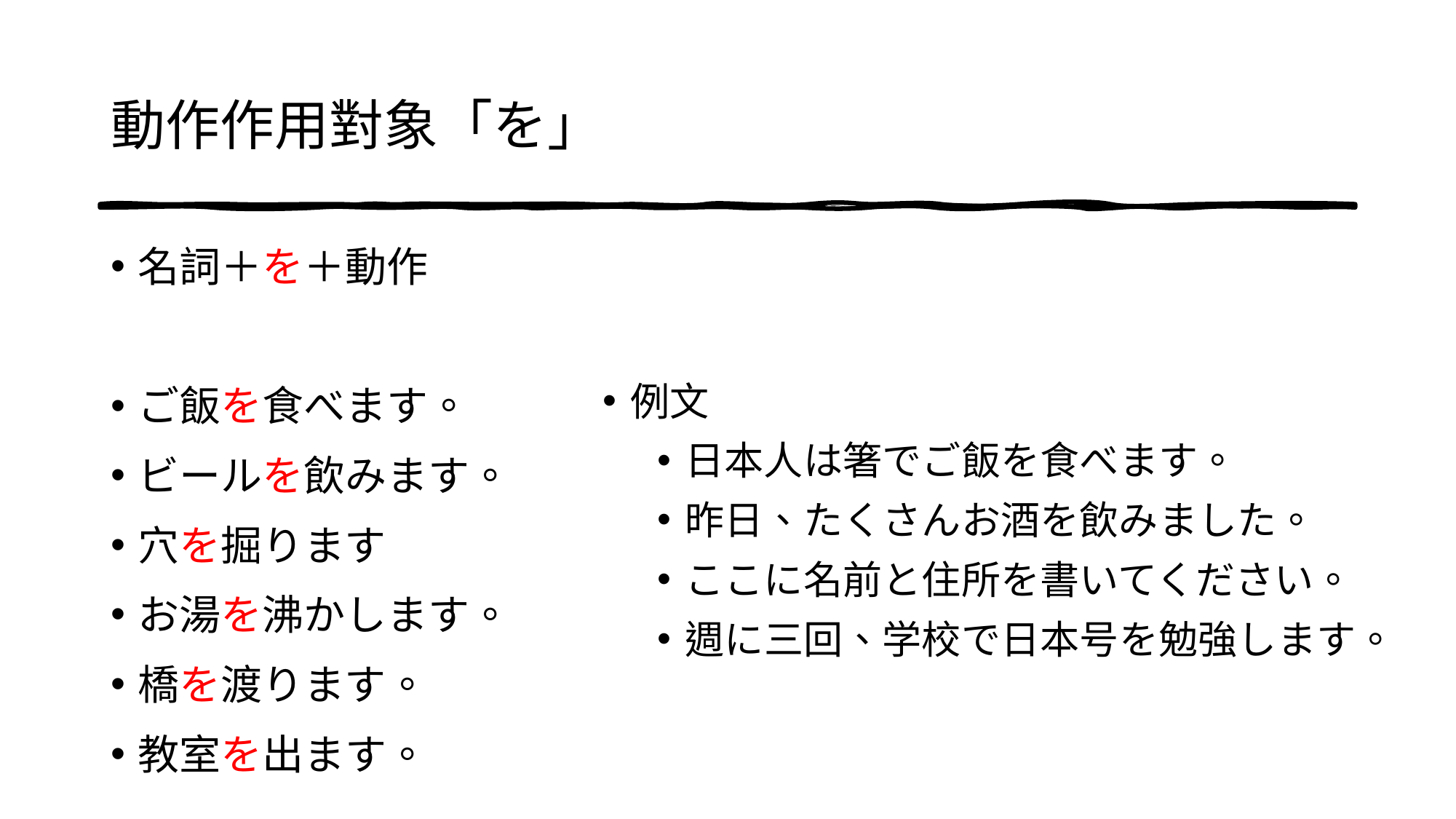

# 動作作用對象「を」
名詞＋を＋動作

ご飯を食べます。
ビールを飲みます。
穴を掘ります
お湯を沸かします。
橋を渡ります。
教室を出ます。

例文
日本人は箸でご飯を食べます。
昨日、たくさんお酒を飲みました。
ここに名前と住所を書いてください。
週に三回、学校で日本号を勉強します。